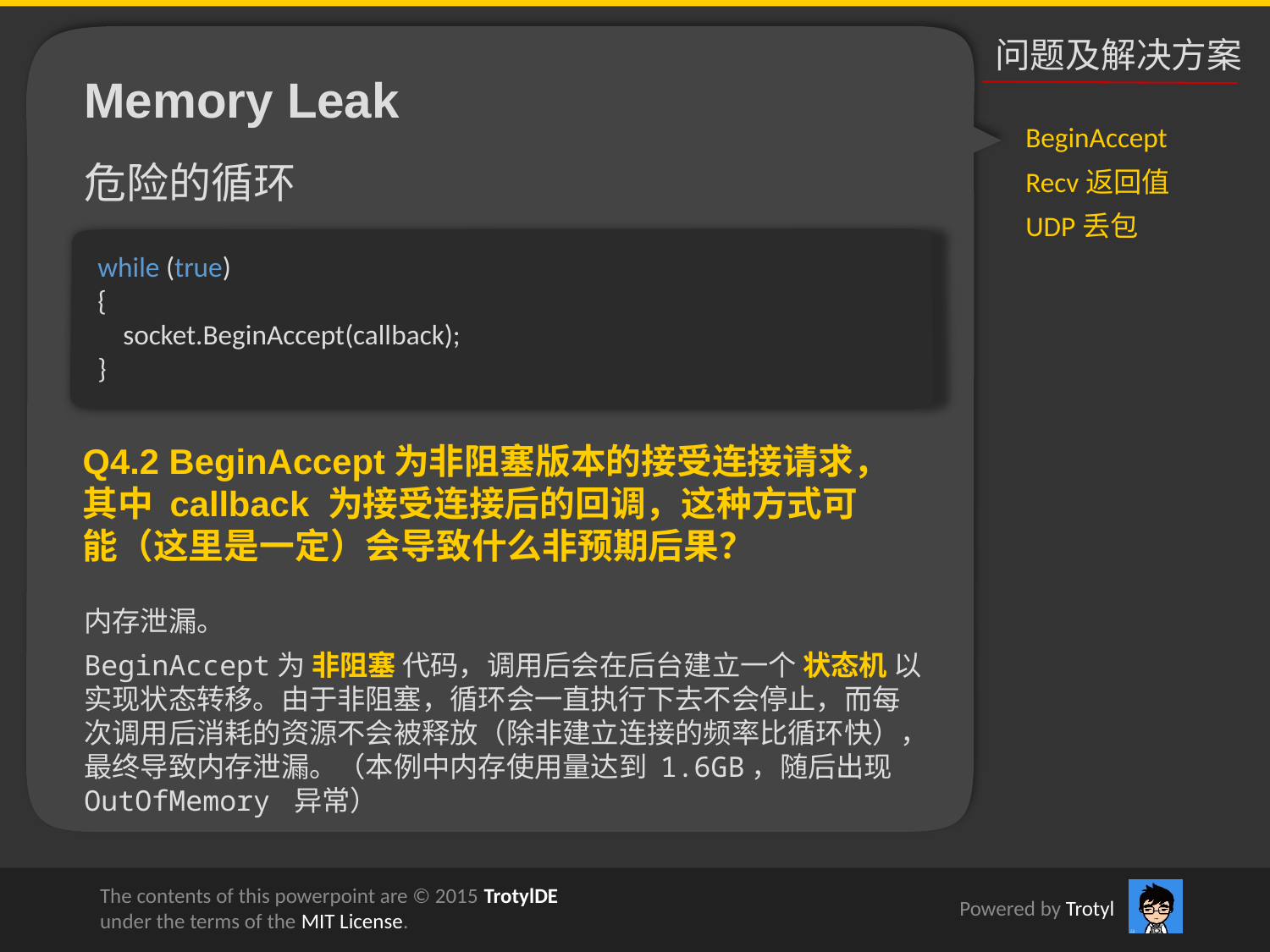

问题及解决方案
Memory Leak
BeginAccept
Recv返回值
UDP丢包
危险的循环

while (true)
{
    socket.BeginAccept(callback);
}
Q4.2 BeginAccept为非阻塞版本的接受连接请求，其中 callback 为接受连接后的回调，这种方式可能（这里是一定）会导致什么非预期后果？
内存泄漏。
BeginAccept为 非阻塞 代码，调用后会在后台建立一个 状态机 以实现状态转移。由于非阻塞，循环会一直执行下去不会停止，而每次调用后消耗的资源不会被释放（除非建立连接的频率比循环快），最终导致内存泄漏。（本例中内存使用量达到 1.6GB，随后出现 OutOfMemory 异常）